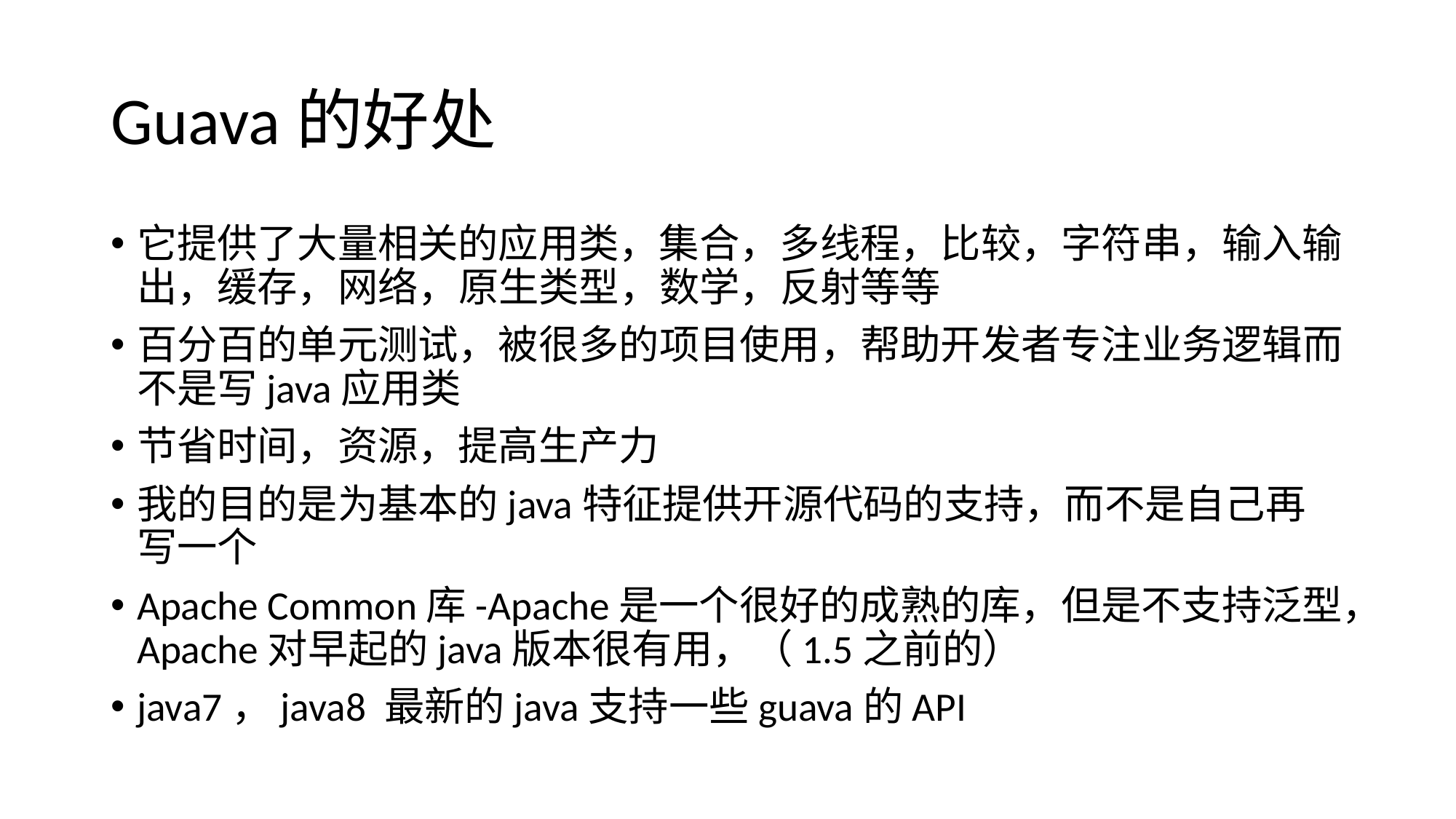

# Guava的好处
它提供了大量相关的应用类，集合，多线程，比较，字符串，输入输出，缓存，网络，原生类型，数学，反射等等
百分百的单元测试，被很多的项目使用，帮助开发者专注业务逻辑而不是写java应用类
节省时间，资源，提高生产力
我的目的是为基本的java特征提供开源代码的支持，而不是自己再写一个
Apache Common库-Apache是一个很好的成熟的库，但是不支持泛型，Apache对早起的java版本很有用，（1.5之前的）
java7，java8 最新的java支持一些guava的API